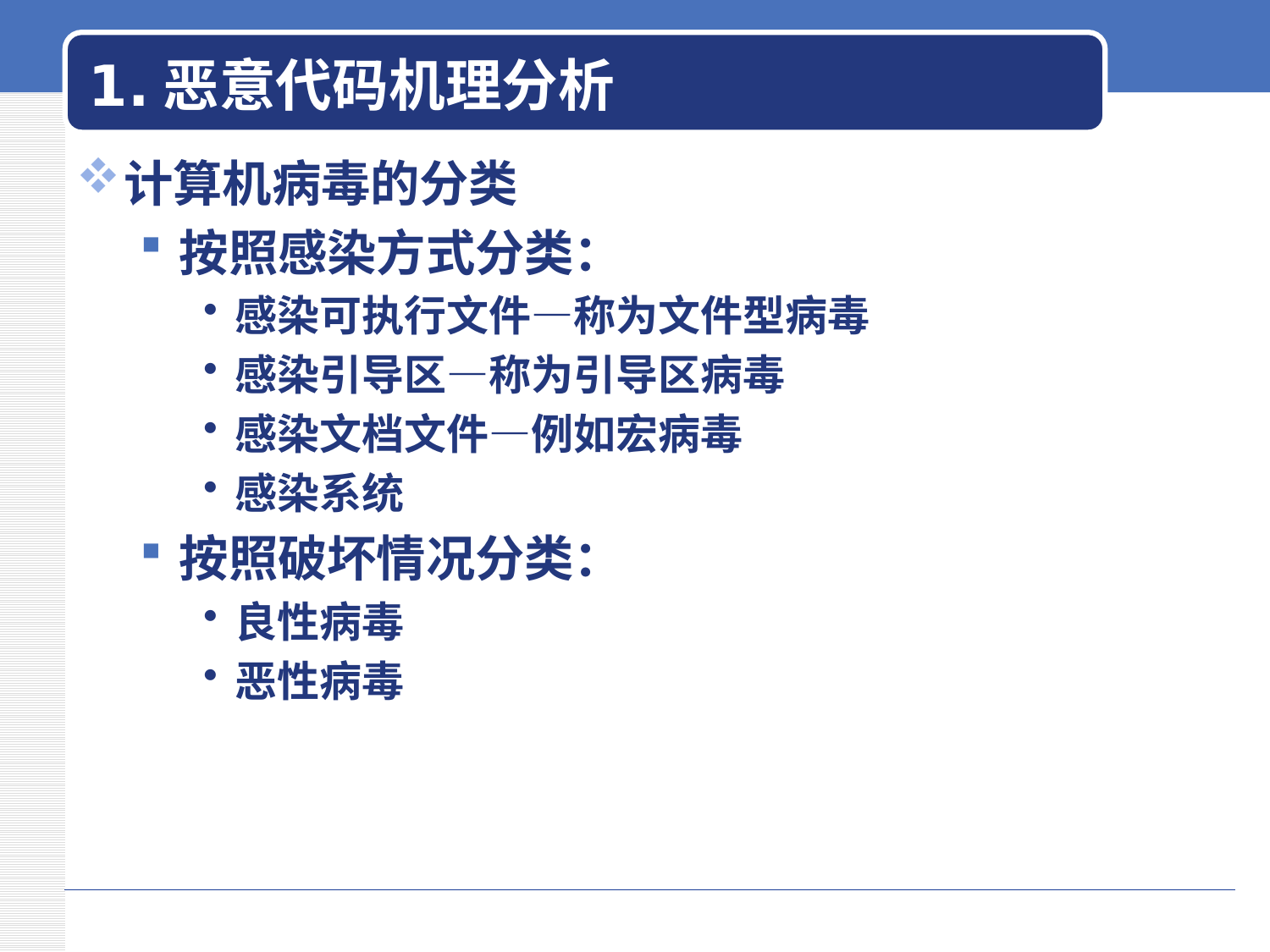

# 1.恶意代码机理分析
计算机病毒的分类
按照感染方式分类：
感染可执行文件—称为文件型病毒
感染引导区—称为引导区病毒
感染文档文件—例如宏病毒
感染系统
按照破坏情况分类：
良性病毒
恶性病毒